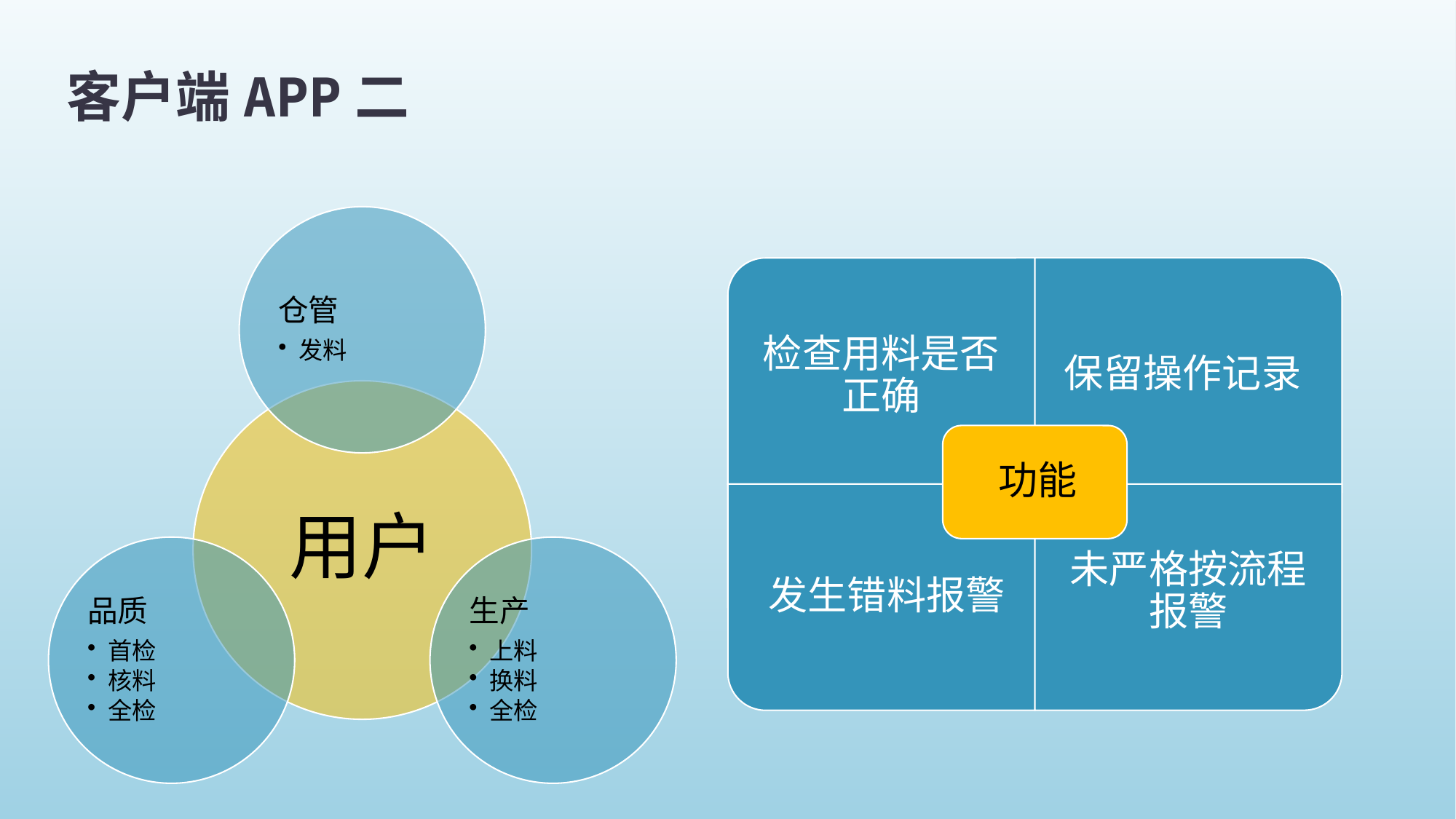

# 客户端APP二
用户
仓管
发料
生产
上料
换料
全检
品质
首检
核料
全检
检查用料是否正确
保留操作记录
发生错料报警
未严格按流程报警
功能